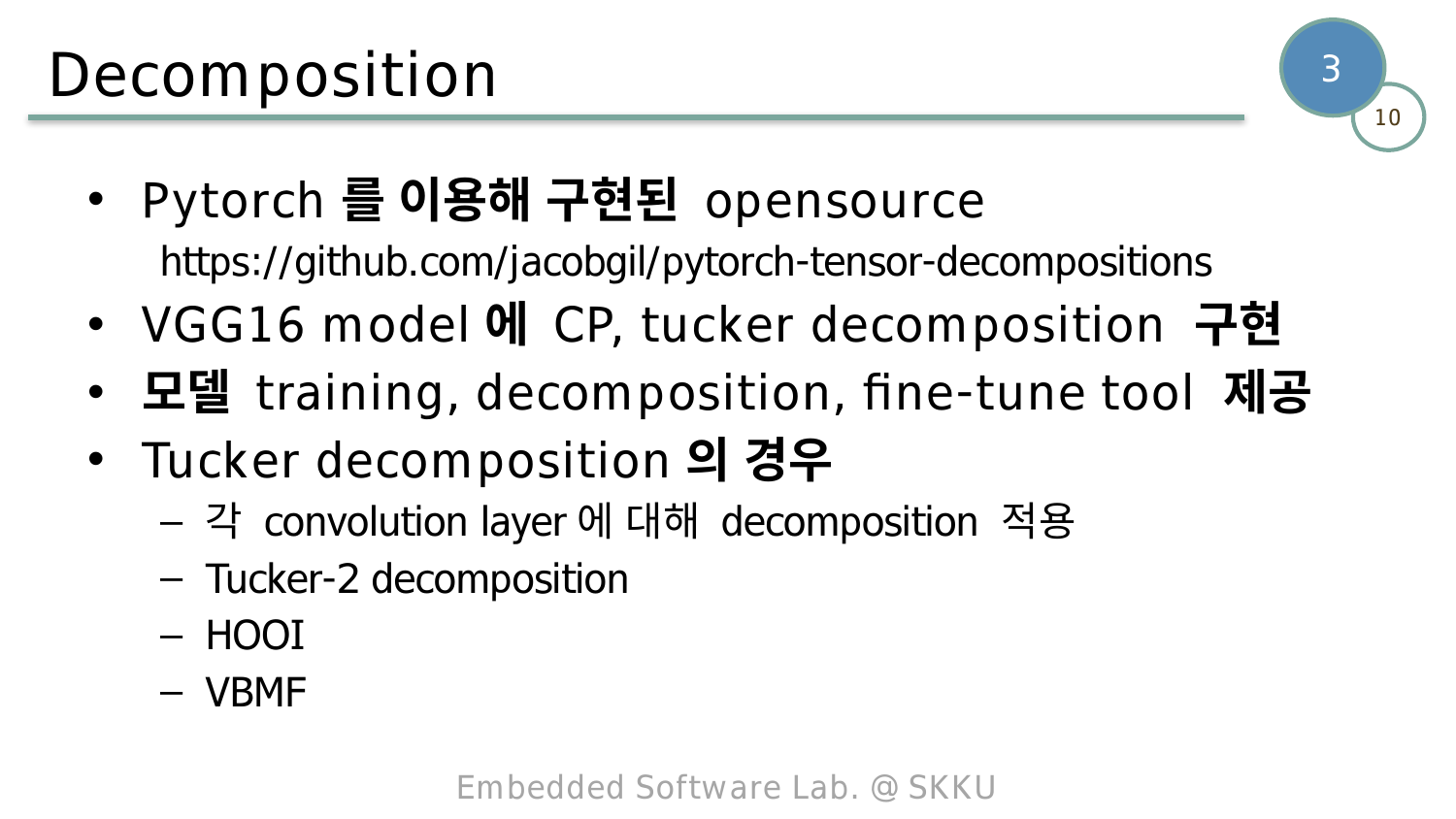

# Decomposition
Pytorch를 이용해 구현된 opensource
https://github.com/jacobgil/pytorch-tensor-decompositions
VGG16 model에 CP, tucker decomposition 구현
모델 training, decomposition, fine-tune tool 제공
Tucker decomposition의 경우
각 convolution layer에 대해 decomposition 적용
Tucker-2 decomposition
HOOI
VBMF